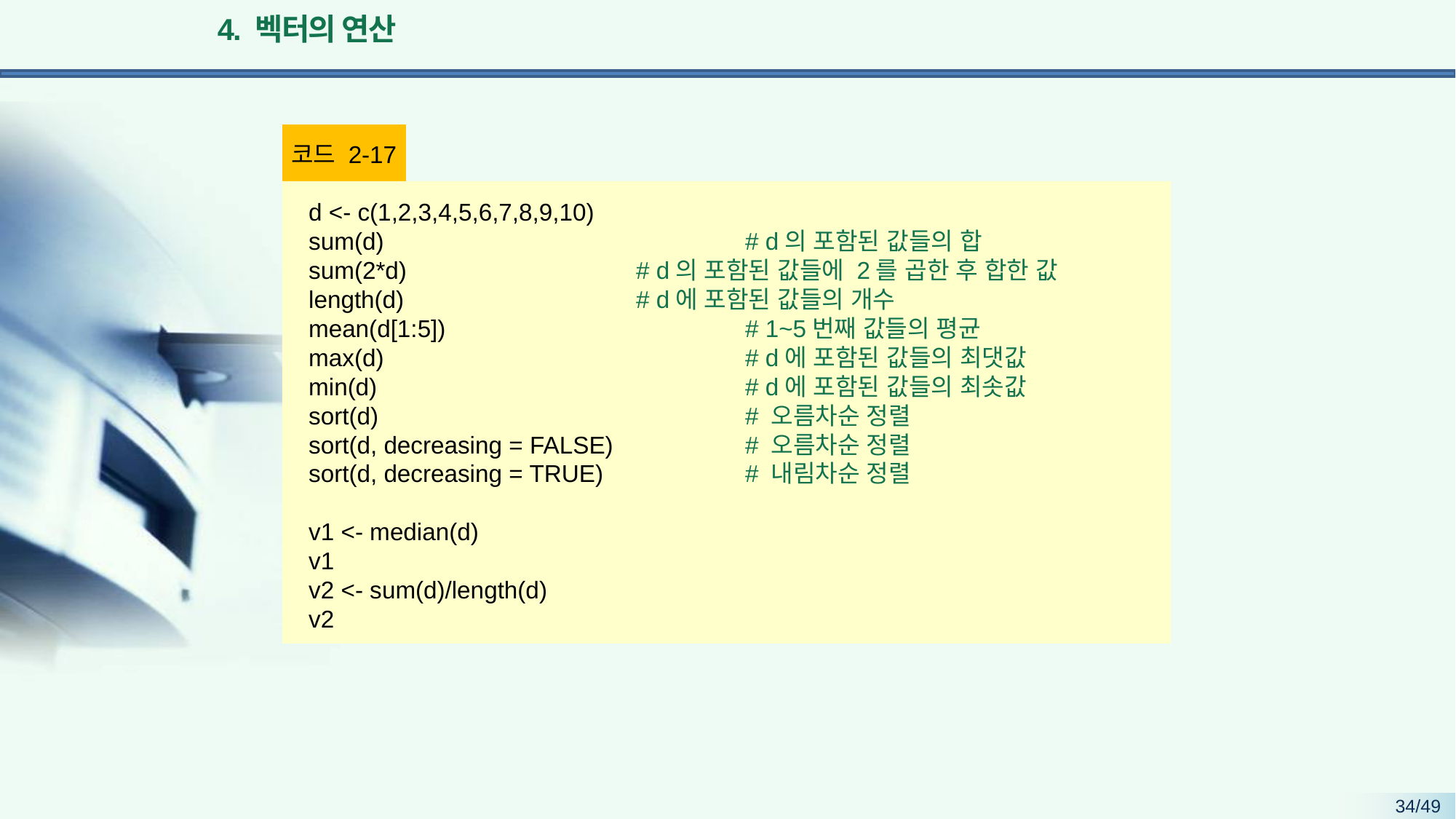

# 4. 벡터의 연산

코드 2-17

d <- c(1,2,3,4,5,6,7,8,9,10)
sum(d) 				# d의 포함된 값들의 합
sum(2*d) 			# d의 포함된 값들에 2를 곱한 후 합한 값
length(d) 			# d에 포함된 값들의 개수
mean(d[1:5]) 			# 1~5번째 값들의 평균
max(d) 				# d에 포함된 값들의 최댓값
min(d) 				# d에 포함된 값들의 최솟값
sort(d) 				# 오름차순 정렬
sort(d, decreasing = FALSE) 		# 오름차순 정렬
sort(d, decreasing = TRUE) 		# 내림차순 정렬

v1 <- median(d)
v1
v2 <- sum(d)/length(d)
v2